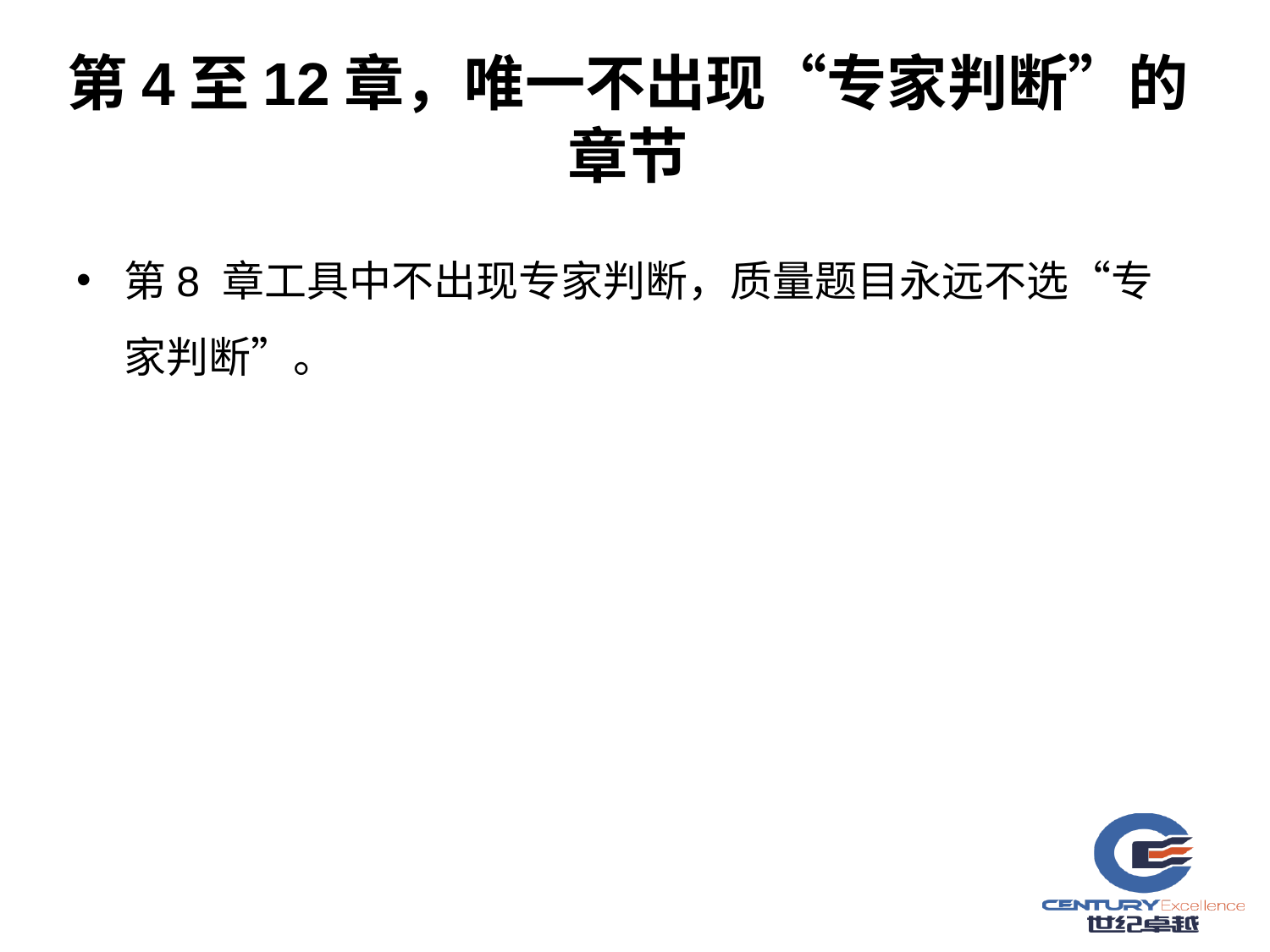

# 第4至12章，唯一不出现“专家判断”的章节
第8 章工具中不出现专家判断，质量题目永远不选“专家判断”。